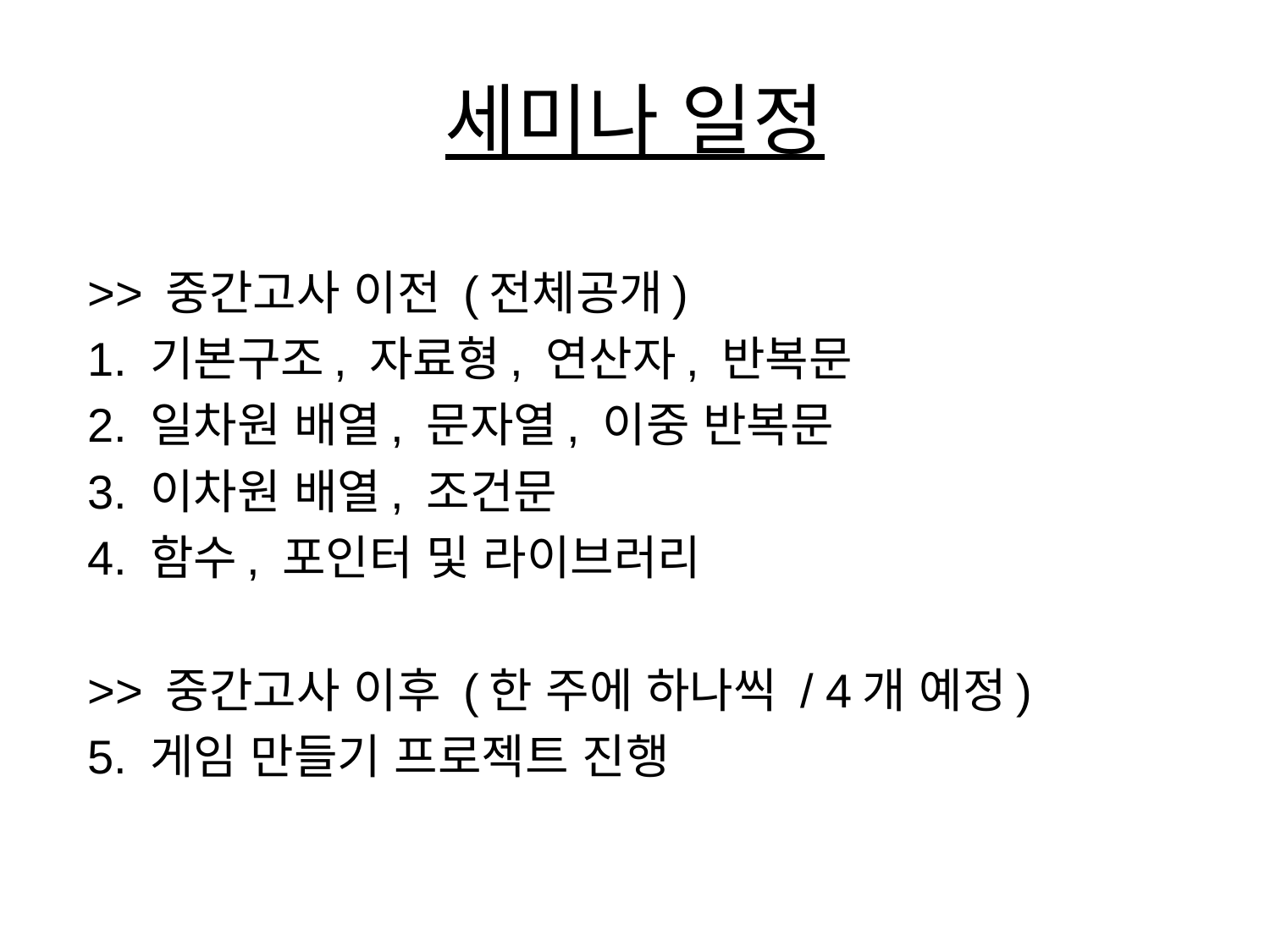

# 세미나 일정
>> 중간고사 이전 (전체공개)
1. 기본구조, 자료형, 연산자, 반복문
2. 일차원 배열, 문자열, 이중 반복문
3. 이차원 배열, 조건문
4. 함수, 포인터 및 라이브러리

>> 중간고사 이후 (한 주에 하나씩 / 4개 예정)
5. 게임 만들기 프로젝트 진행